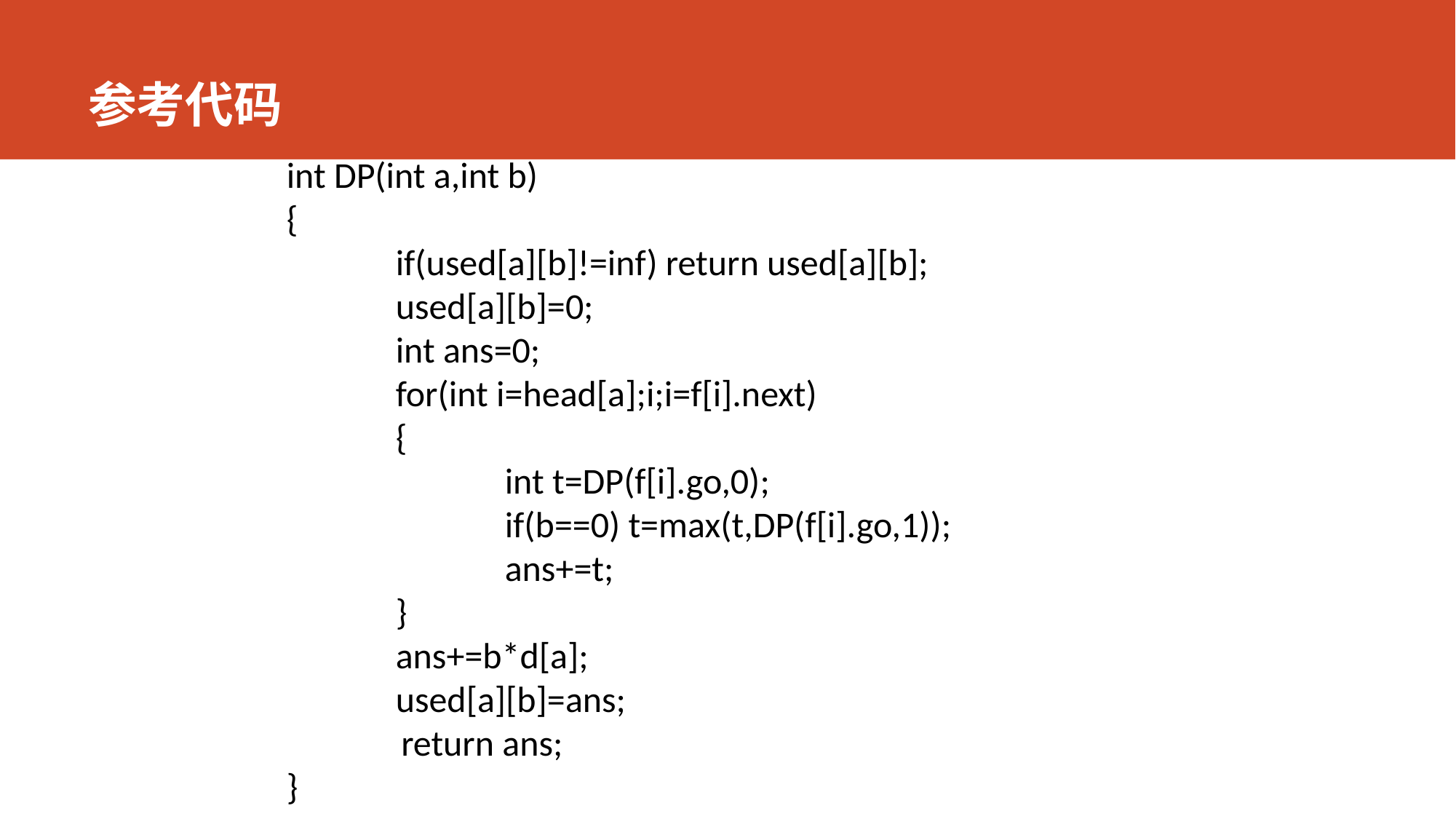

参考代码
int DP(int a,int b)
{
	if(used[a][b]!=inf) return used[a][b];
	used[a][b]=0;
	int ans=0;
	for(int i=head[a];i;i=f[i].next)
	{
		int t=DP(f[i].go,0);
		if(b==0) t=max(t,DP(f[i].go,1));
		ans+=t;
	}
	ans+=b*d[a];
	used[a][b]=ans;
              return ans;
}